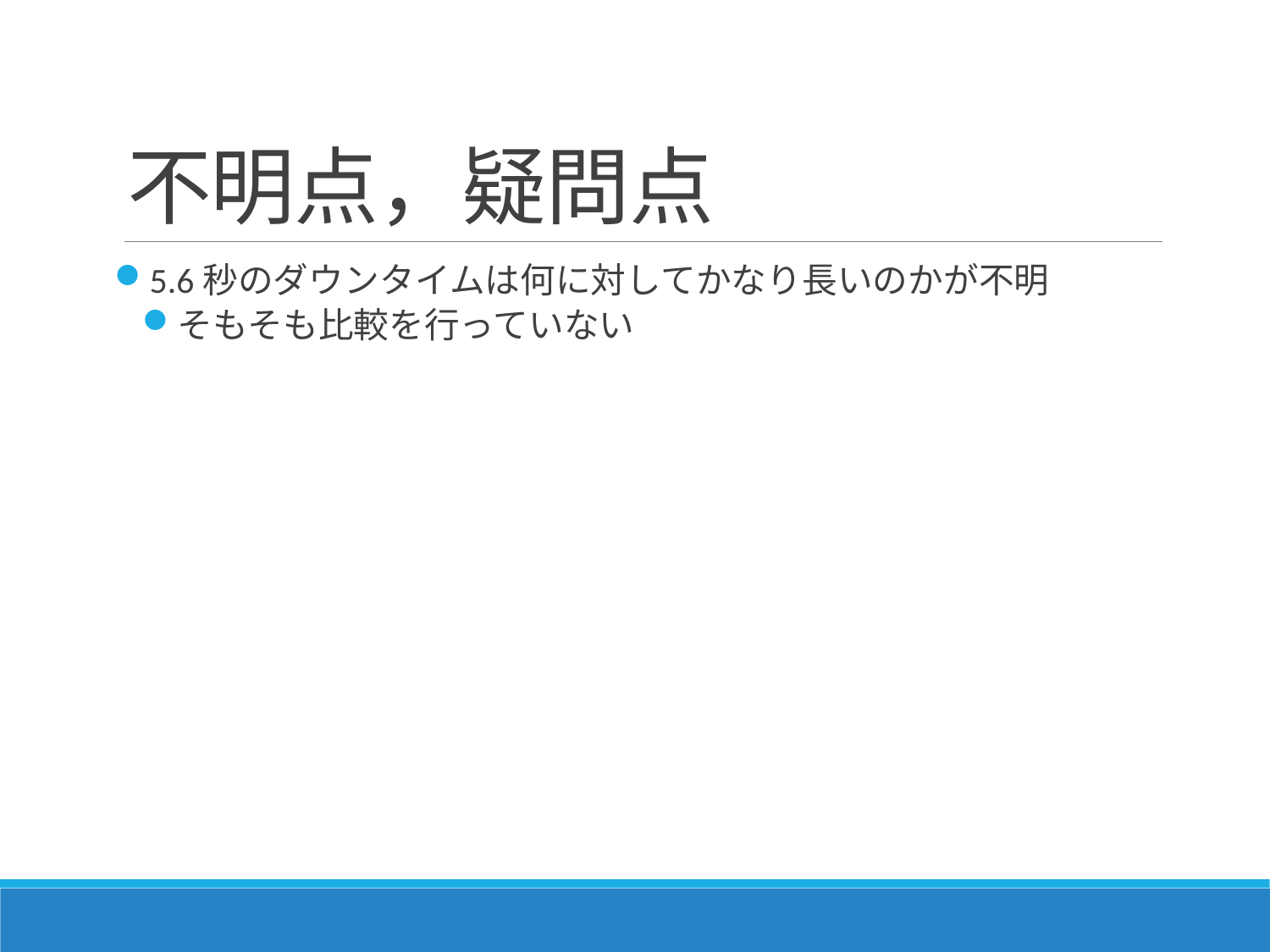

# 不明点，疑問点
5.6秒のダウンタイムは何に対してかなり長いのかが不明
そもそも比較を行っていない